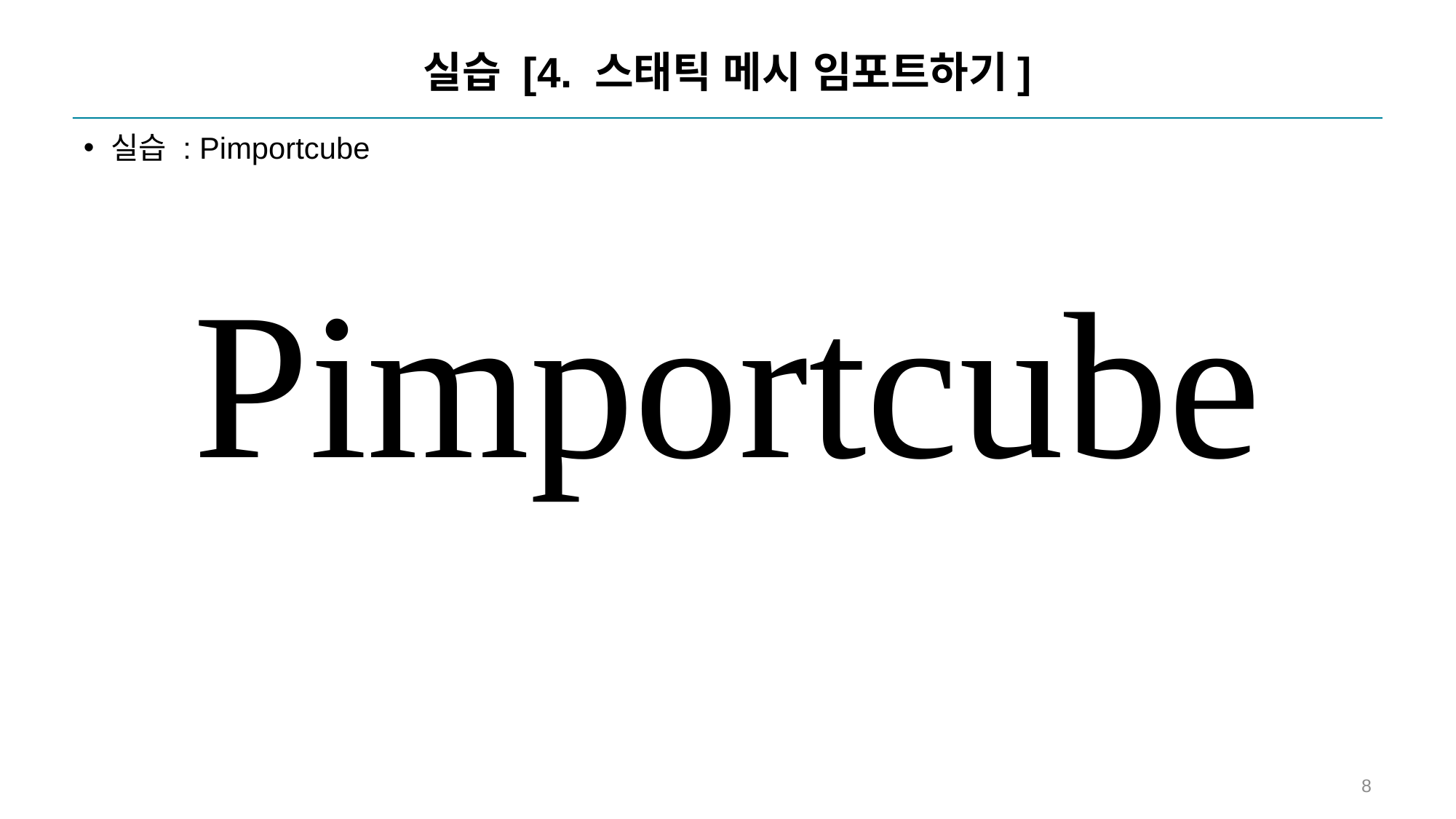

# 실습 [4. 스태틱 메시 임포트하기]
실습 : Pimportcube

Pimportcube
8